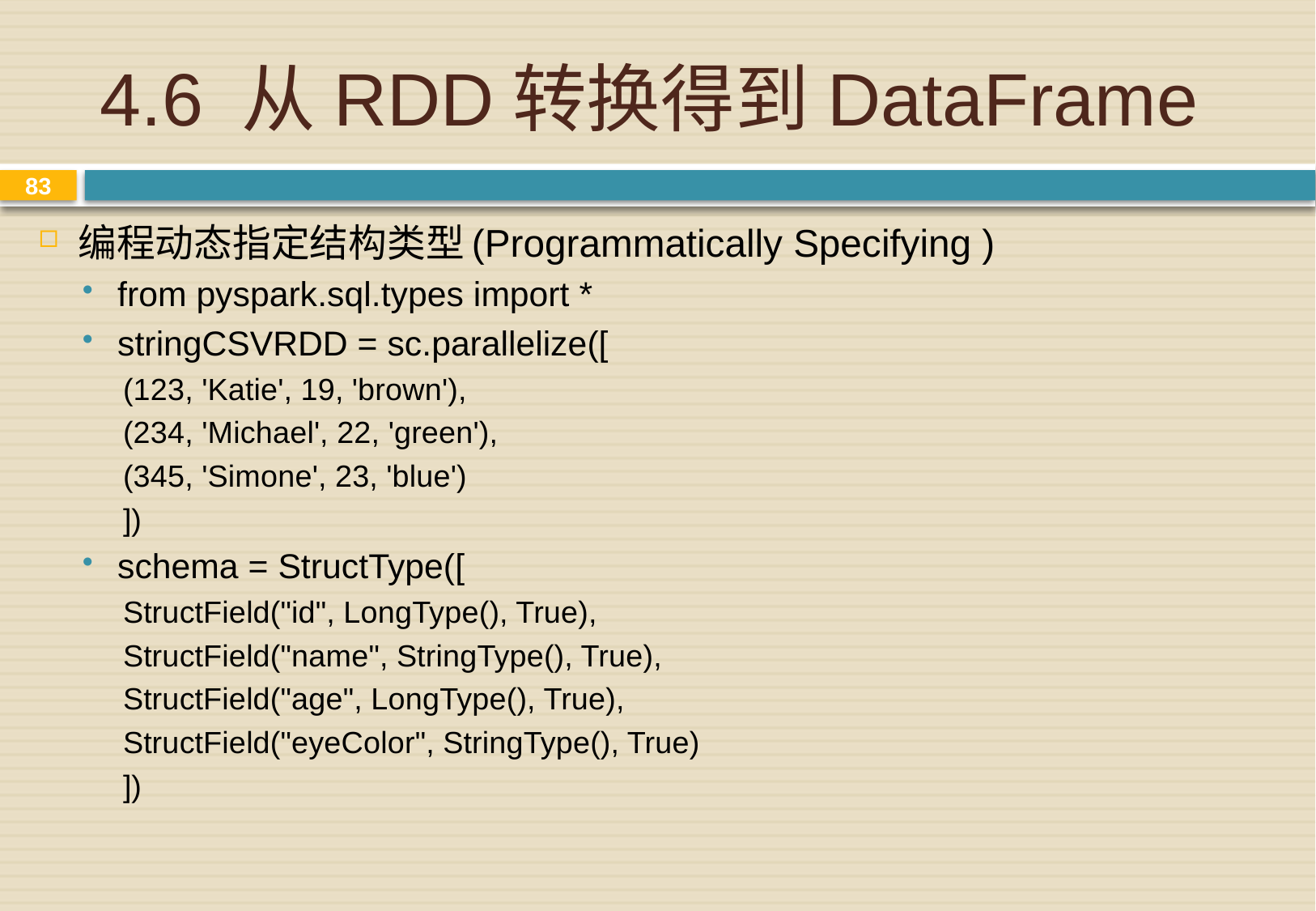

# 4.6 从RDD转换得到DataFrame
83
编程动态指定结构类型(Programmatically Specifying )
from pyspark.sql.types import *
stringCSVRDD = sc.parallelize([
(123, 'Katie', 19, 'brown'),
(234, 'Michael', 22, 'green'),
(345, 'Simone', 23, 'blue')
])
schema = StructType([
StructField("id", LongType(), True),
StructField("name", StringType(), True),
StructField("age", LongType(), True),
StructField("eyeColor", StringType(), True)
])